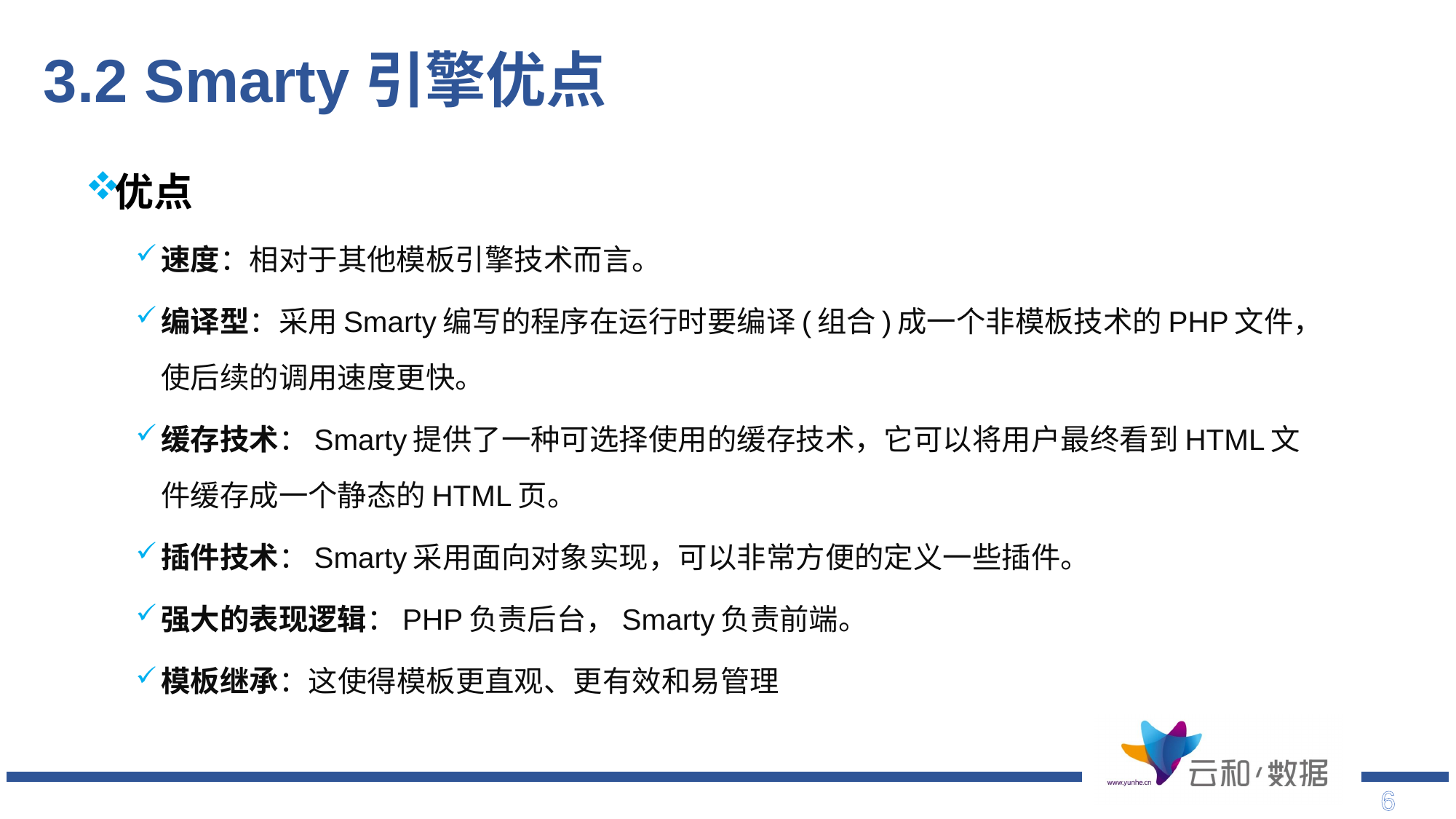

# 3.2 Smarty引擎优点
优点
速度：相对于其他模板引擎技术而言。
编译型：采用Smarty编写的程序在运行时要编译(组合)成一个非模板技术的PHP文件，使后续的调用速度更快。
缓存技术：Smarty提供了一种可选择使用的缓存技术，它可以将用户最终看到HTML文件缓存成一个静态的HTML页。
插件技术：Smarty采用面向对象实现，可以非常方便的定义一些插件。
强大的表现逻辑：PHP负责后台，Smarty负责前端。
模板继承：这使得模板更直观、更有效和易管理